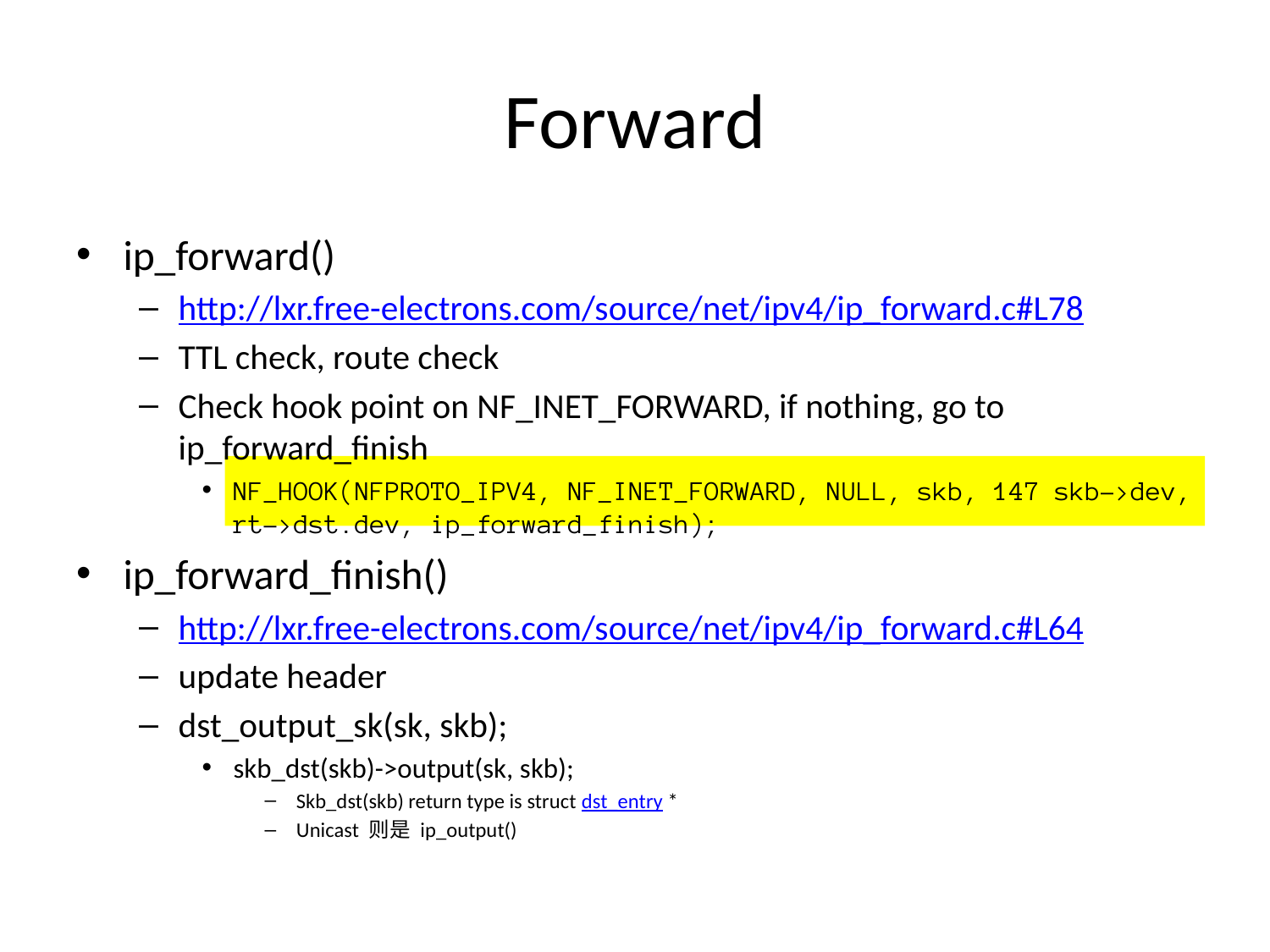

# Forward
ip_forward()
http://lxr.free-electrons.com/source/net/ipv4/ip_forward.c#L78
TTL check, route check
Check hook point on NF_INET_FORWARD, if nothing, go to ip_forward_finish
NF_HOOK(NFPROTO_IPV4, NF_INET_FORWARD, NULL, skb, 147 skb->dev, rt->dst.dev, ip_forward_finish);
ip_forward_finish()
http://lxr.free-electrons.com/source/net/ipv4/ip_forward.c#L64
update header
dst_output_sk(sk, skb);
skb_dst(skb)->output(sk, skb);
Skb_dst(skb) return type is struct dst_entry *
Unicast 则是 ip_output()